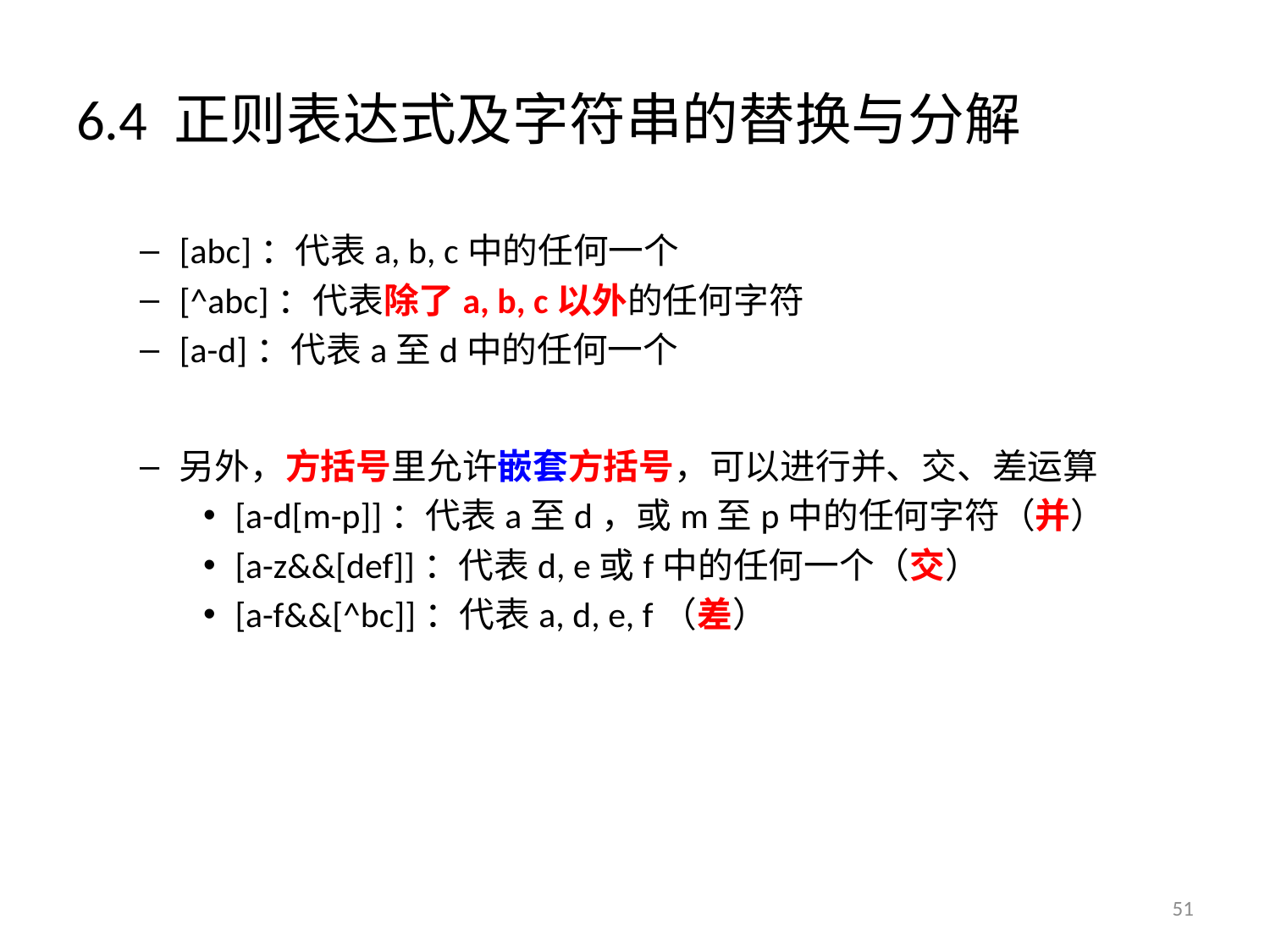

# 6.4 正则表达式及字符串的替换与分解
[abc]：代表a, b, c中的任何一个
[^abc]：代表除了a, b, c以外的任何字符
[a-d]：代表a至d中的任何一个

另外，方括号里允许嵌套方括号，可以进行并、交、差运算
[a-d[m-p]]：代表a至d，或m至p中的任何字符（并）
[a-z&&[def]]：代表d, e或f中的任何一个（交）
[a-f&&[^bc]]：代表a, d, e, f（差）

51